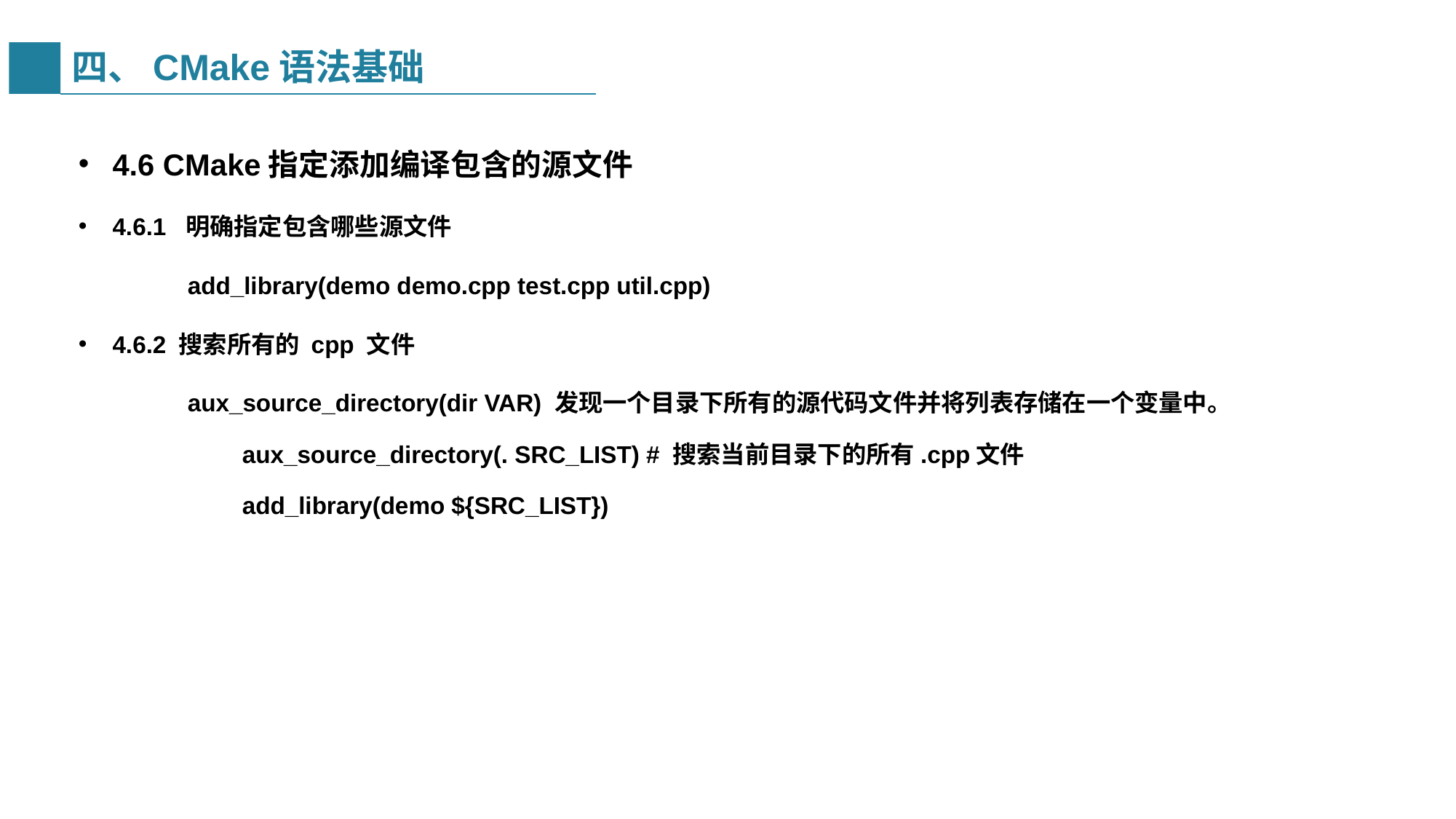

# 四、CMake语法基础
4.6 CMake指定添加编译包含的源文件
4.6.1  明确指定包含哪些源文件
	add_library(demo demo.cpp test.cpp util.cpp)
4.6.2 搜索所有的 cpp 文件
	aux_source_directory(dir VAR) 发现一个目录下所有的源代码文件并将列表存储在一个变量中。
	aux_source_directory(. SRC_LIST) # 搜索当前目录下的所有.cpp文件
	add_library(demo ${SRC_LIST})
17